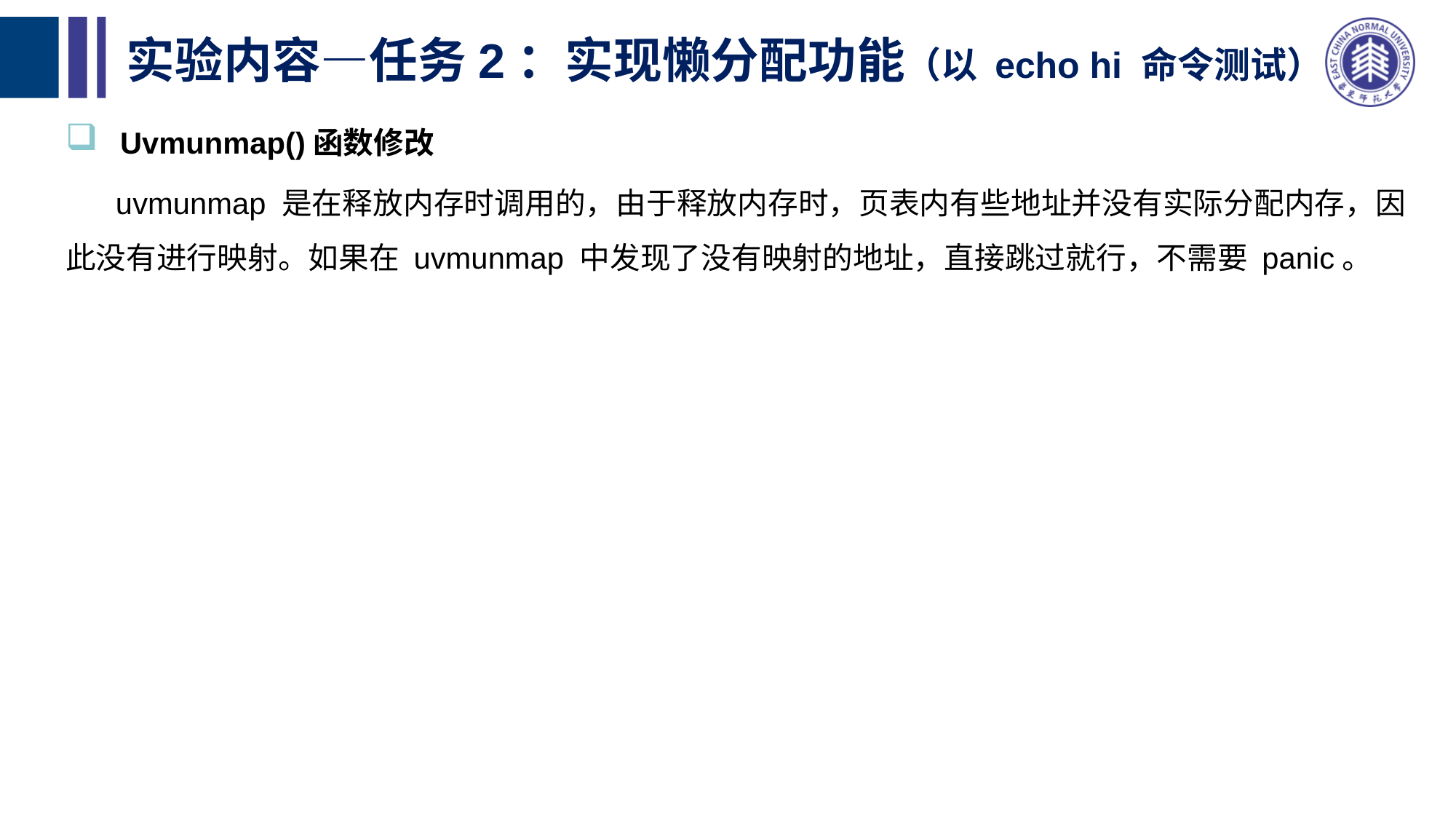

# 实验内容—任务2：实现懒分配功能（以 echo hi 命令测试）
Uvmunmap()函数修改
      uvmunmap 是在释放内存时调用的，由于释放内存时，页表内有些地址并没有实际分配内存，因此没有进行映射。如果在 uvmunmap 中发现了没有映射的地址，直接跳过就行，不需要 panic。